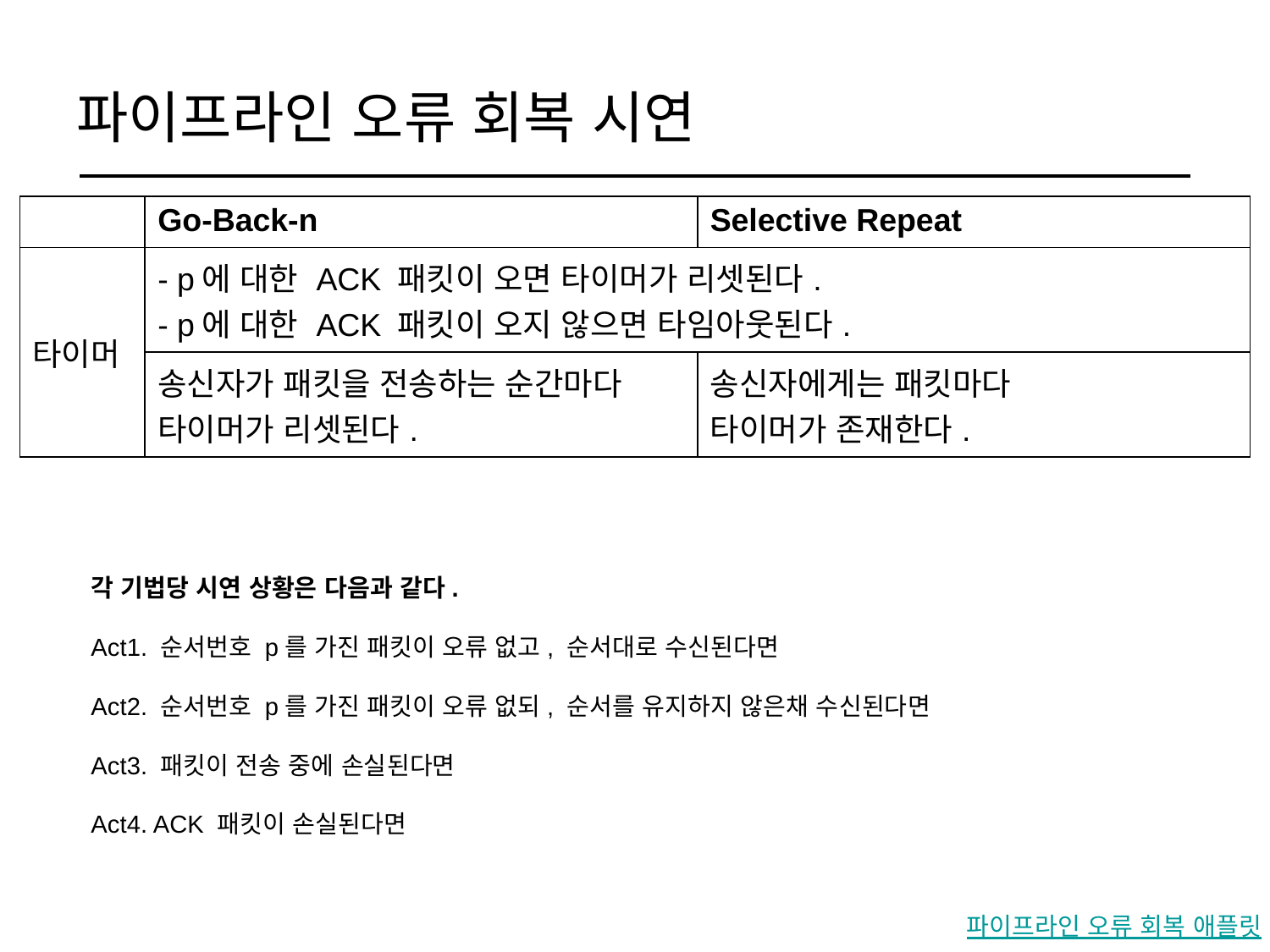

# 파이프라인 오류 회복 시연
|  | Go-Back-n | Selective Repeat |
| --- | --- | --- |
| 타이머 | - p에 대한 ACK 패킷이 오면 타이머가 리셋된다. - p에 대한 ACK 패킷이 오지 않으면 타임아웃된다. |  |
|  | 송신자가 패킷을 전송하는 순간마다 타이머가 리셋된다. | 송신자에게는 패킷마다 타이머가 존재한다. |
각 기법당 시연 상황은 다음과 같다.
Act1. 순서번호 p를 가진 패킷이 오류 없고, 순서대로 수신된다면
Act2. 순서번호 p를 가진 패킷이 오류 없되, 순서를 유지하지 않은채 수신된다면
Act3. 패킷이 전송 중에 손실된다면

Act4. ACK 패킷이 손실된다면
파이프라인 오류 회복 애플릿